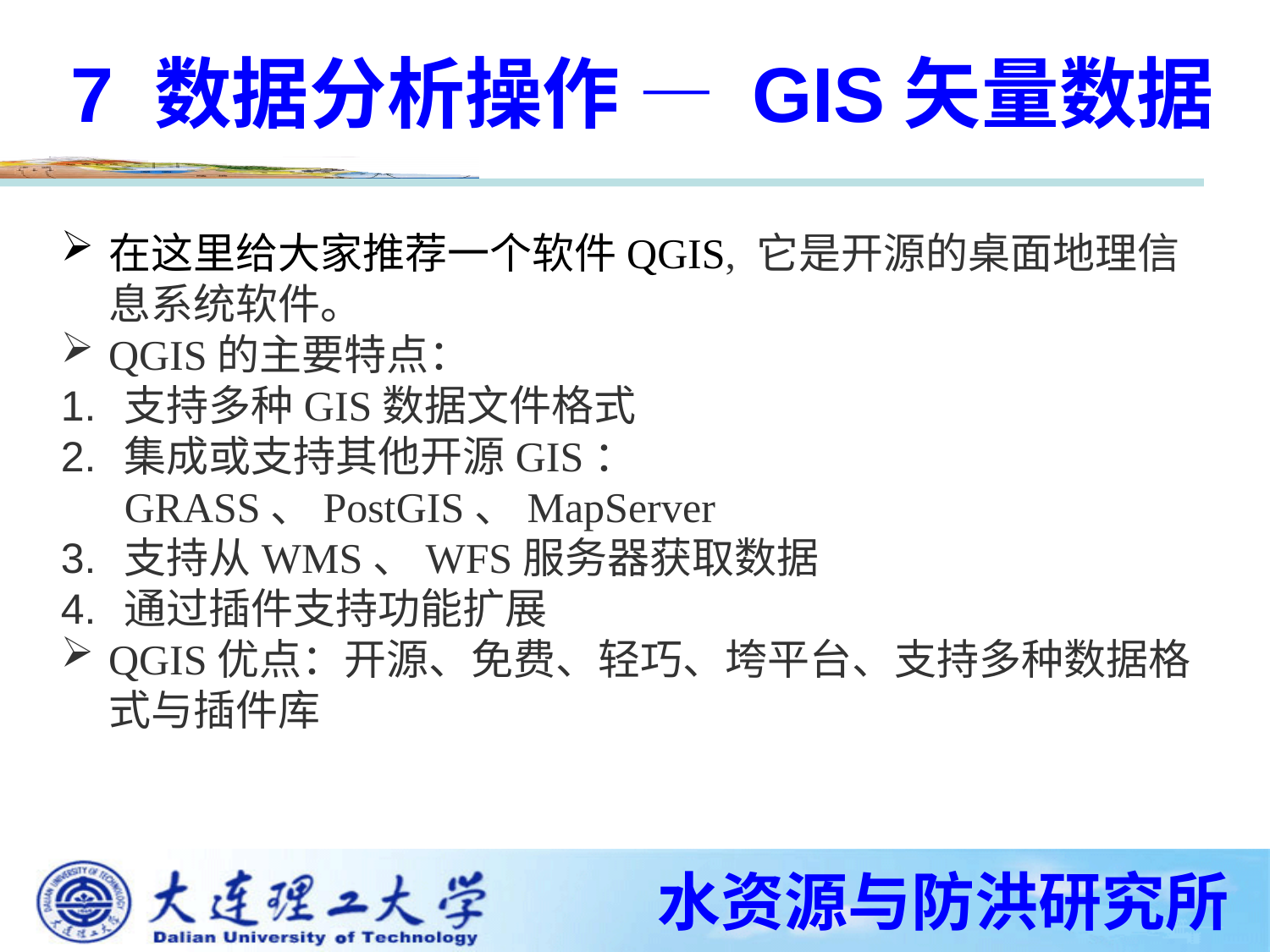

7 数据分析操作 — GIS矢量数据
在这里给大家推荐一个软件QGIS, 它是开源的桌面地理信息系统软件。
QGIS的主要特点：
支持多种GIS数据文件格式
集成或支持其他开源GIS：GRASS、PostGIS、MapServer
支持从WMS、WFS服务器获取数据
通过插件支持功能扩展
QGIS优点：开源、免费、轻巧、垮平台、支持多种数据格式与插件库